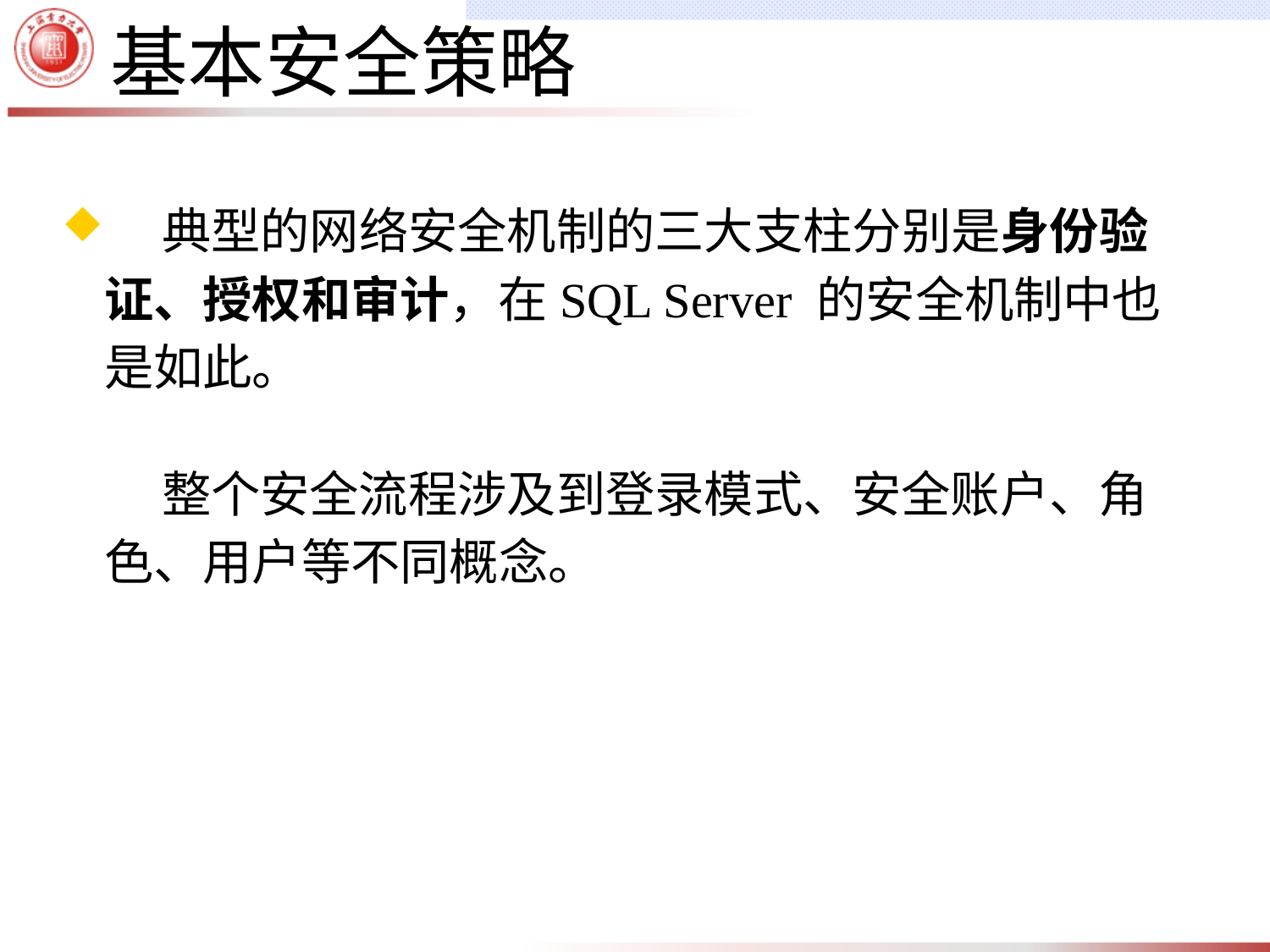

基本安全策略
     典型的网络安全机制的三大支柱分别是身份验证、授权和审计，在SQL Server 的安全机制中也是如此。

        整个安全流程涉及到登录模式、安全账户、角色、用户等不同概念。